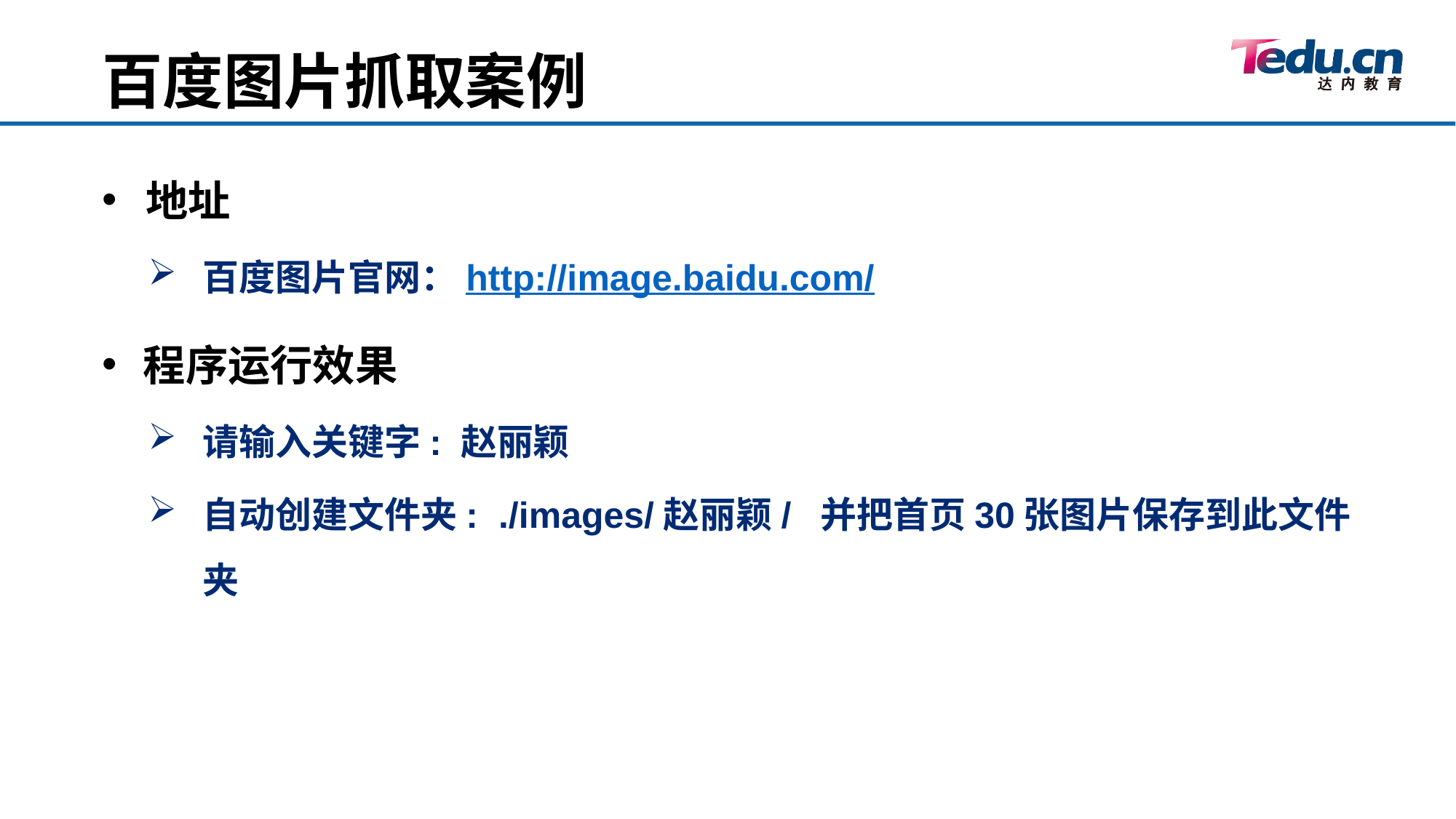

百度图片抓取案例
地址
百度图片官网：http://image.baidu.com/
程序运行效果
请输入关键字: 赵丽颖
自动创建文件夹:  ./images/赵丽颖/  并把首页30张图片保存到此文件夹